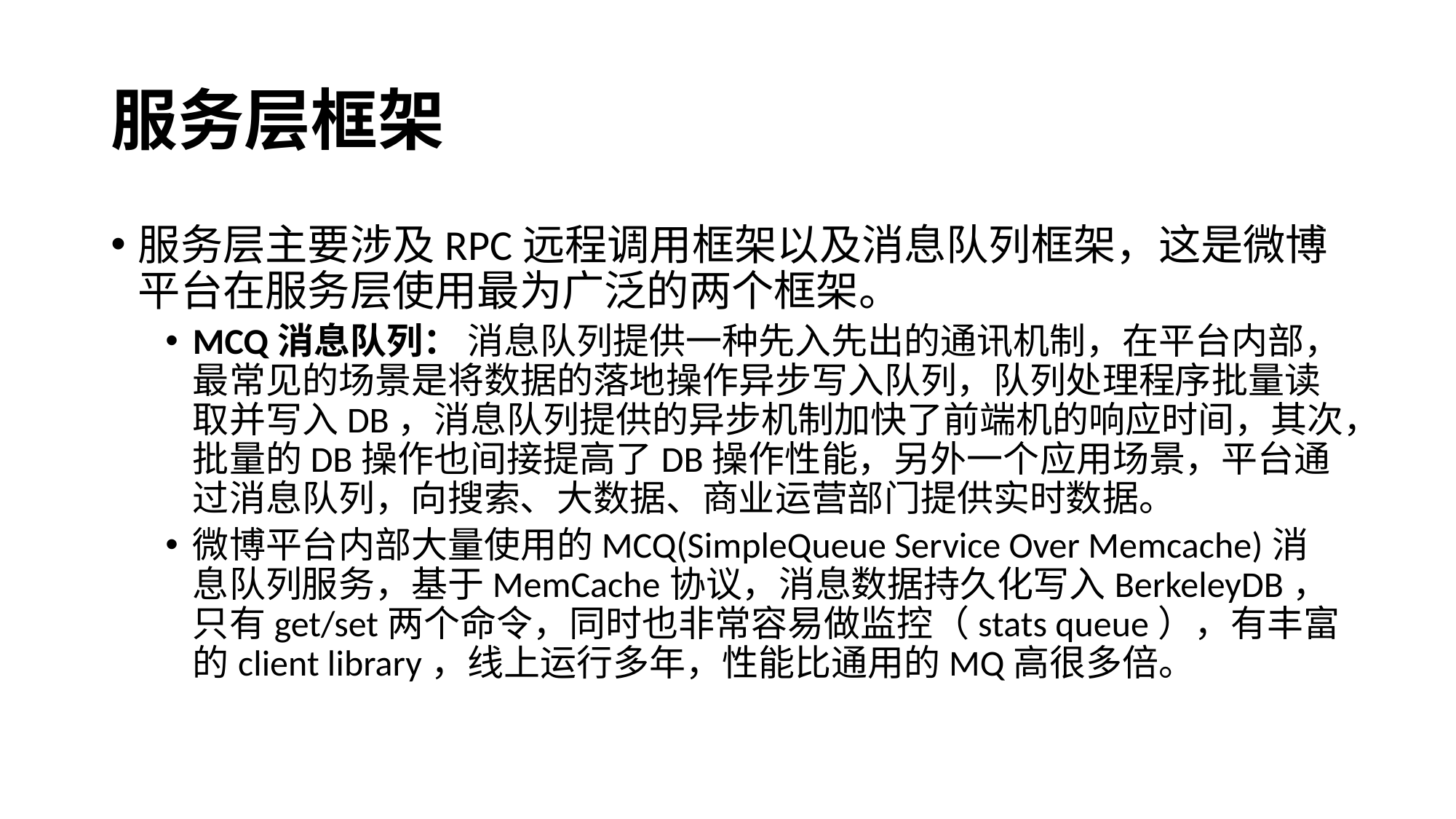

# 服务层框架
服务层主要涉及RPC远程调用框架以及消息队列框架，这是微博平台在服务层使用最为广泛的两个框架。
MCQ消息队列： 消息队列提供一种先入先出的通讯机制，在平台内部，最常见的场景是将数据的落地操作异步写入队列，队列处理程序批量读取并写入DB，消息队列提供的异步机制加快了前端机的响应时间，其次，批量的DB操作也间接提高了DB操作性能，另外一个应用场景，平台通过消息队列，向搜索、大数据、商业运营部门提供实时数据。
微博平台内部大量使用的MCQ(SimpleQueue Service Over Memcache)消息队列服务，基于MemCache协议，消息数据持久化写入BerkeleyDB，只有get/set两个命令，同时也非常容易做监控（stats queue），有丰富的client library，线上运行多年，性能比通用的MQ高很多倍。